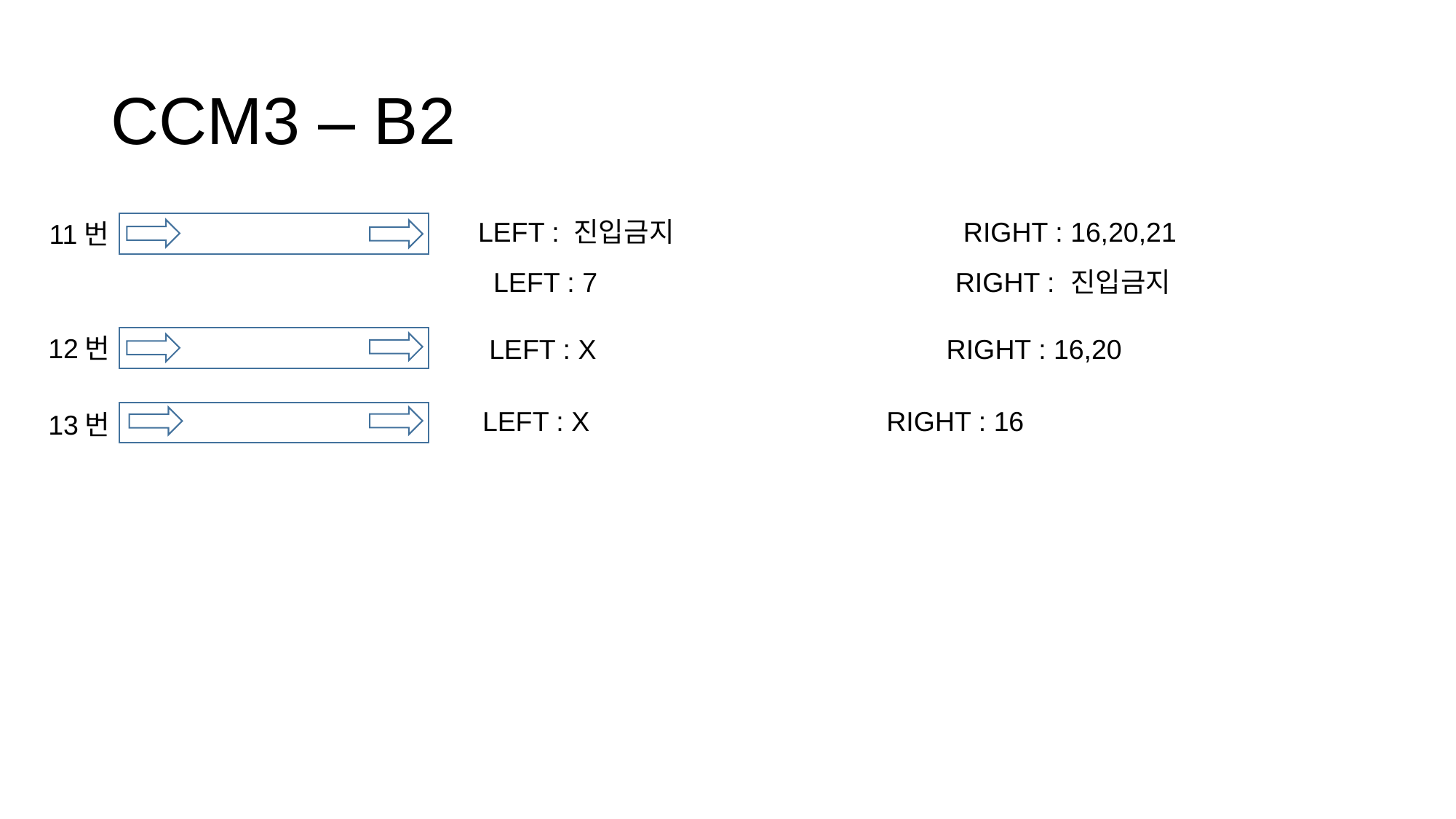

# CCM3 – B2
LEFT : 진입금지                                     RIGHT : 16,20,21
11번

LEFT : 7                                               RIGHT : 진입금지
12번
LEFT : X                                              RIGHT : 16,20

LEFT : X                                       RIGHT : 16
13번